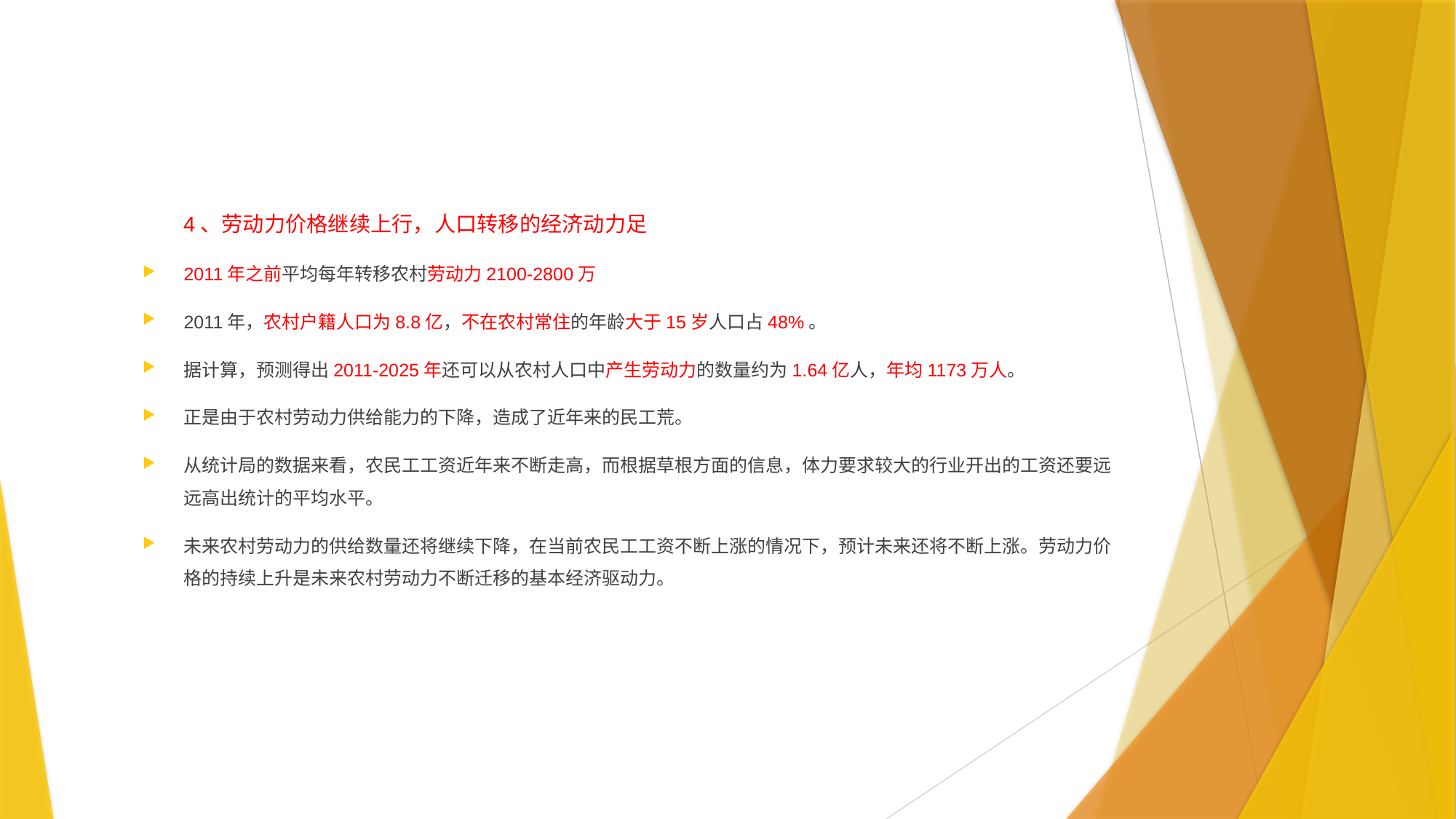

4、劳动力价格继续上行，人口转移的经济动力足
2011年之前平均每年转移农村劳动力2100-2800万
2011年，农村户籍人口为8.8亿，不在农村常住的年龄大于15岁人口占48%。
据计算，预测得出2011-2025年还可以从农村人口中产生劳动力的数量约为1.64亿人，年均1173万人。
正是由于农村劳动力供给能力的下降，造成了近年来的民工荒。
从统计局的数据来看，农民工工资近年来不断走高，而根据草根方面的信息，体力要求较大的行业开出的工资还要远远高出统计的平均水平。
未来农村劳动力的供给数量还将继续下降，在当前农民工工资不断上涨的情况下，预计未来还将不断上涨。劳动力价格的持续上升是未来农村劳动力不断迁移的基本经济驱动力。